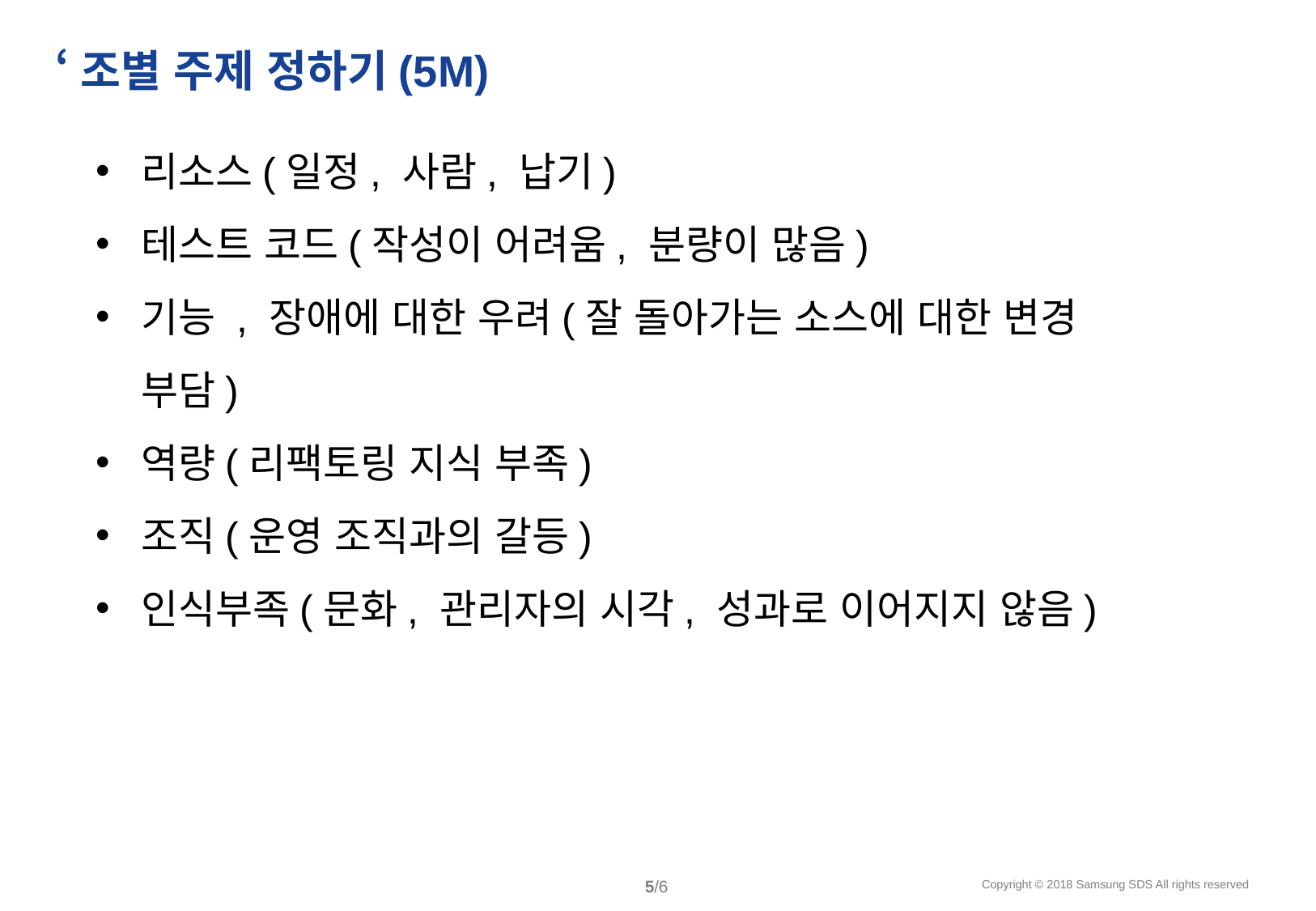

# ‘조별 주제 정하기(5M)
리소스(일정, 사람, 납기)
테스트 코드(작성이 어려움, 분량이 많음)
기능 , 장애에 대한 우려(잘 돌아가는 소스에 대한 변경 부담)
역량(리팩토링 지식 부족)
조직(운영 조직과의 갈등)
인식부족(문화, 관리자의 시각, 성과로 이어지지 않음)